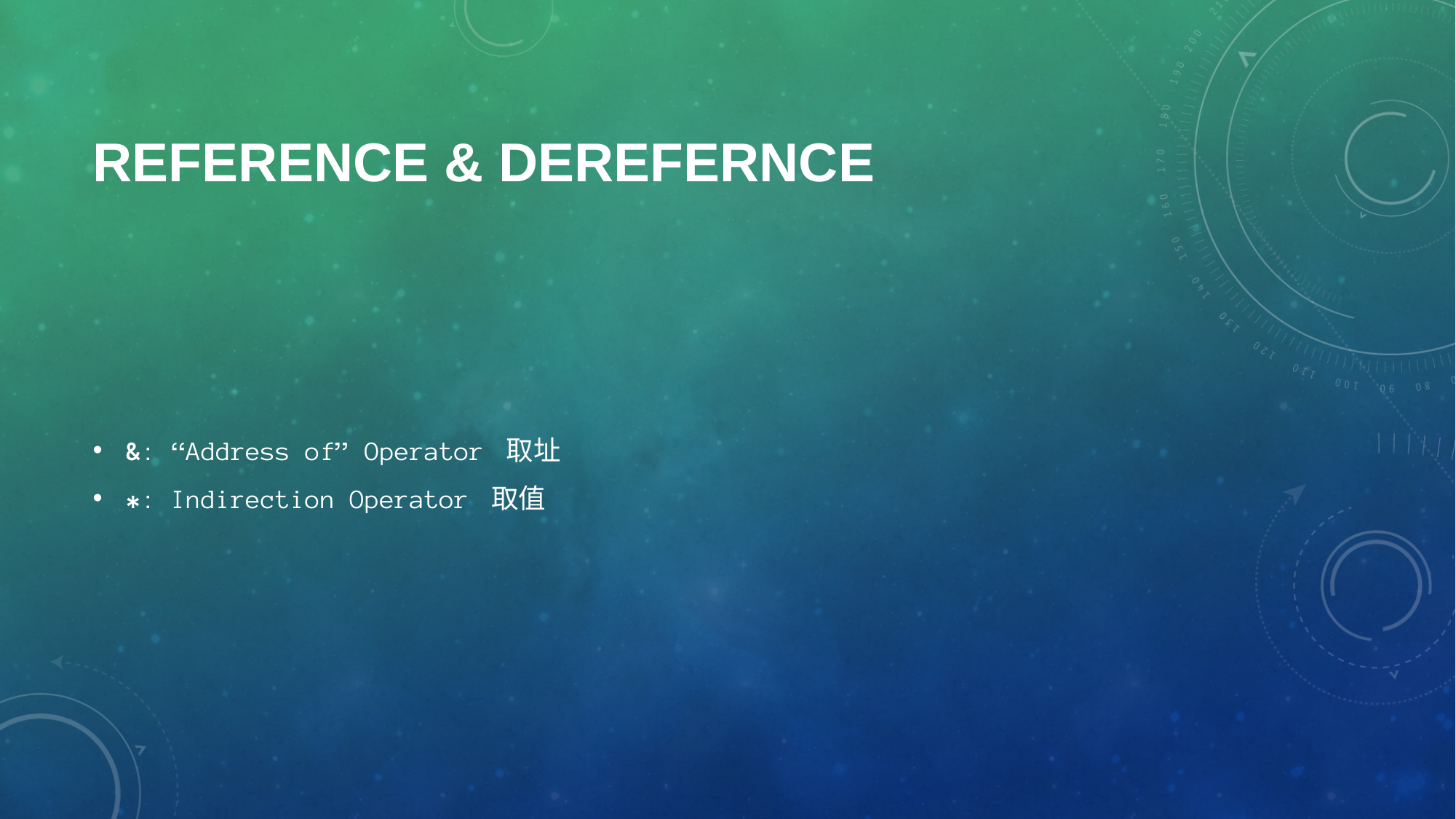

# Reference & derefernce
&: “Address of” Operator 取址
*: Indirection Operator 取值